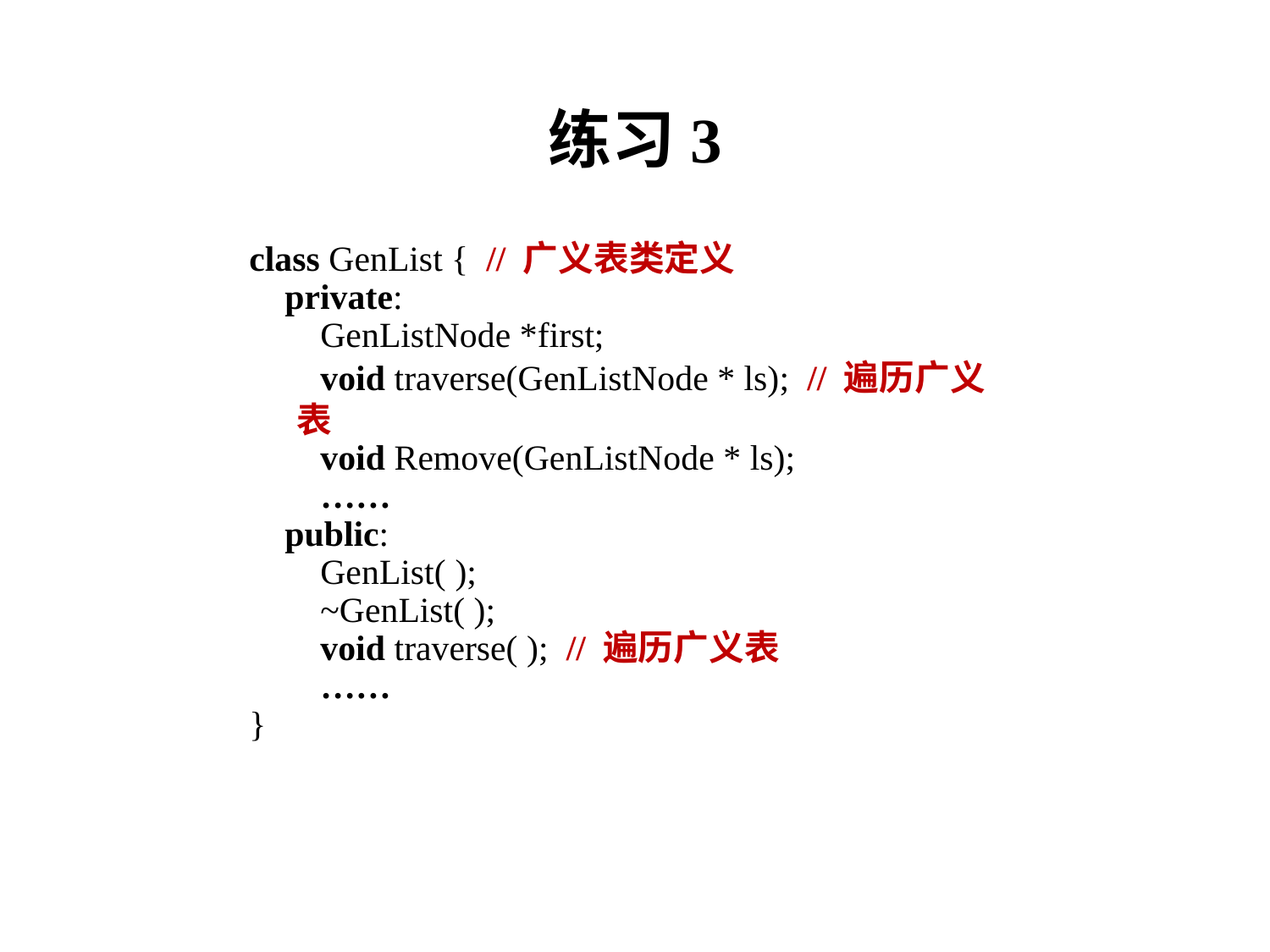

# 练习3
class GenList {  // 广义表类定义
    private:
        GenListNode *first;
        void traverse(GenListNode * ls);  // 遍历广义表
        void Remove(GenListNode * ls);
        ……
    public:
        GenList( );
        ~GenList( );
        void traverse( );  // 遍历广义表
        ……
}